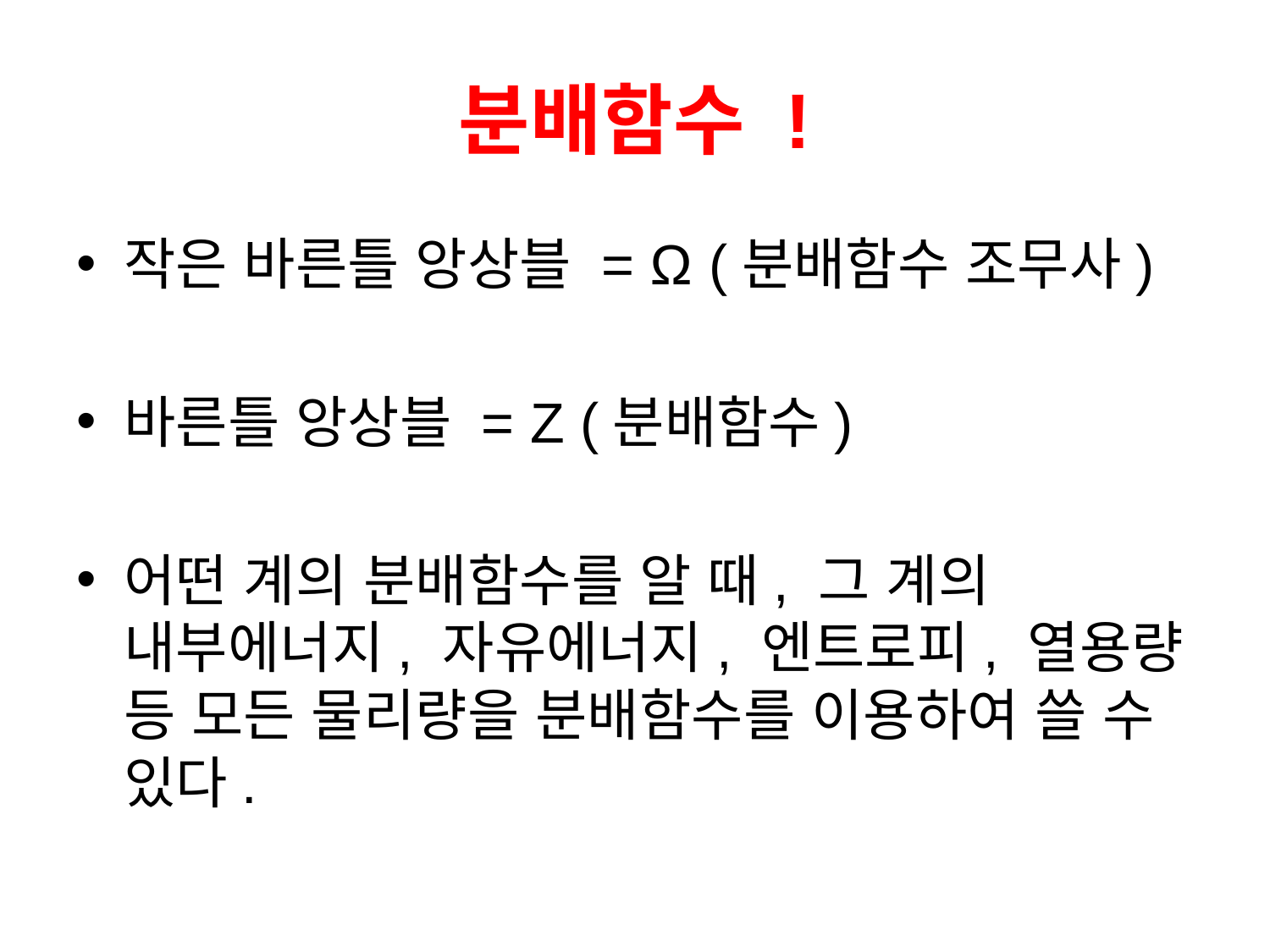

# 분배함수 !
작은 바른틀 앙상블 = Ω (분배함수 조무사)

바른틀 앙상블 = Z (분배함수)

어떤 계의 분배함수를 알 때, 그 계의 내부에너지, 자유에너지, 엔트로피, 열용량 등 모든 물리량을 분배함수를 이용하여 쓸 수 있다.